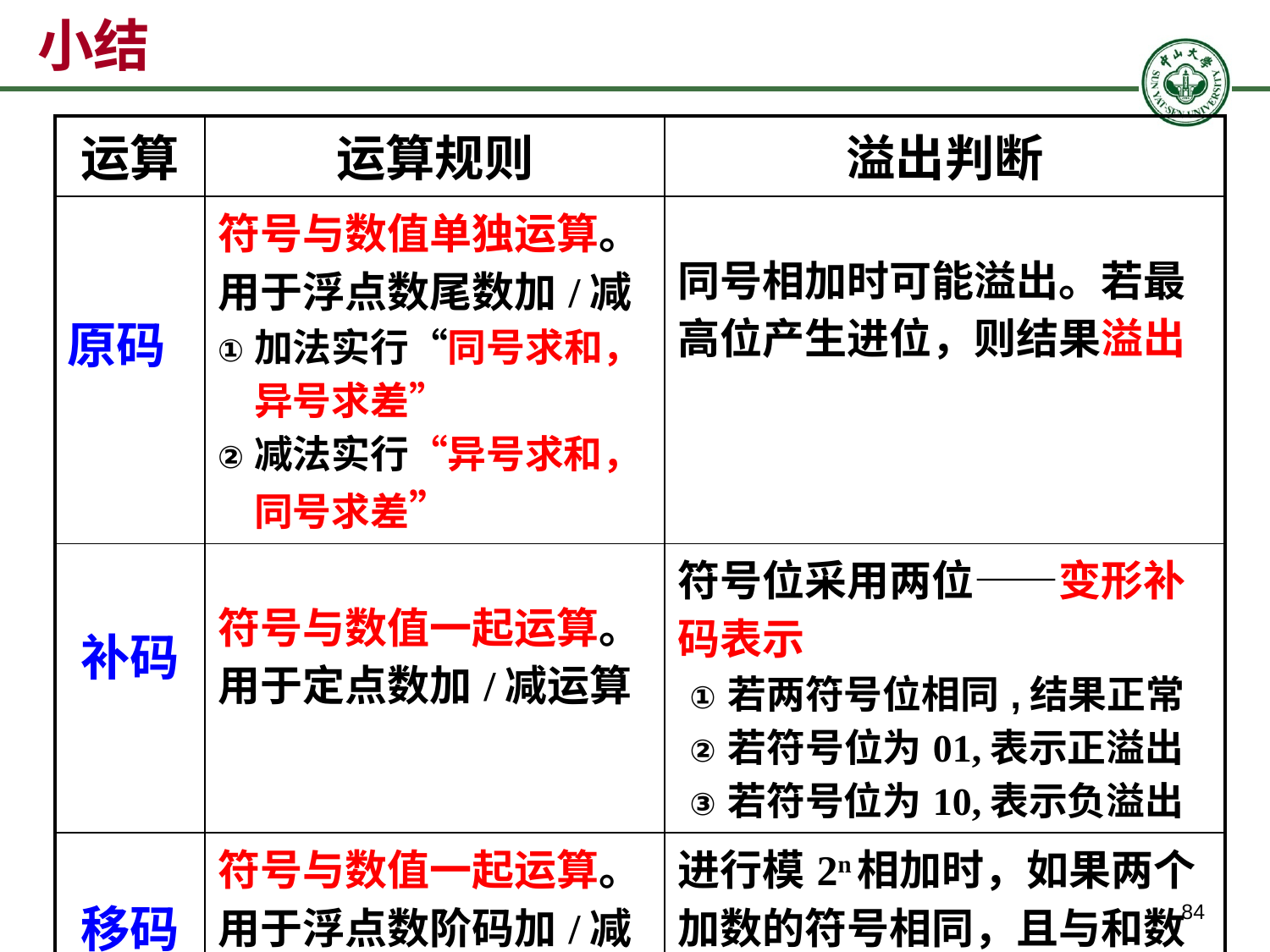

# 小结
| 运算 | 运算规则 | 溢出判断 |
| --- | --- | --- |
| 原码 | 符号与数值单独运算。用于浮点数尾数加/减 加法实行“同号求和，异号求差” 减法实行“异号求和，同号求差” | 同号相加时可能溢出。若最高位产生进位，则结果溢出 |
| 补码 | 符号与数值一起运算。用于定点数加/减运算 | 符号位采用两位——变形补码表示 若两符号位相同,结果正常 若符号位为01,表示正溢出 若符号位为10,表示负溢出 |
| 移码 | 符号与数值一起运算。用于浮点数阶码加/减 | 进行模2n相加时，如果两个加数的符号相同，且与和数的符号也相同，则发生溢出 |